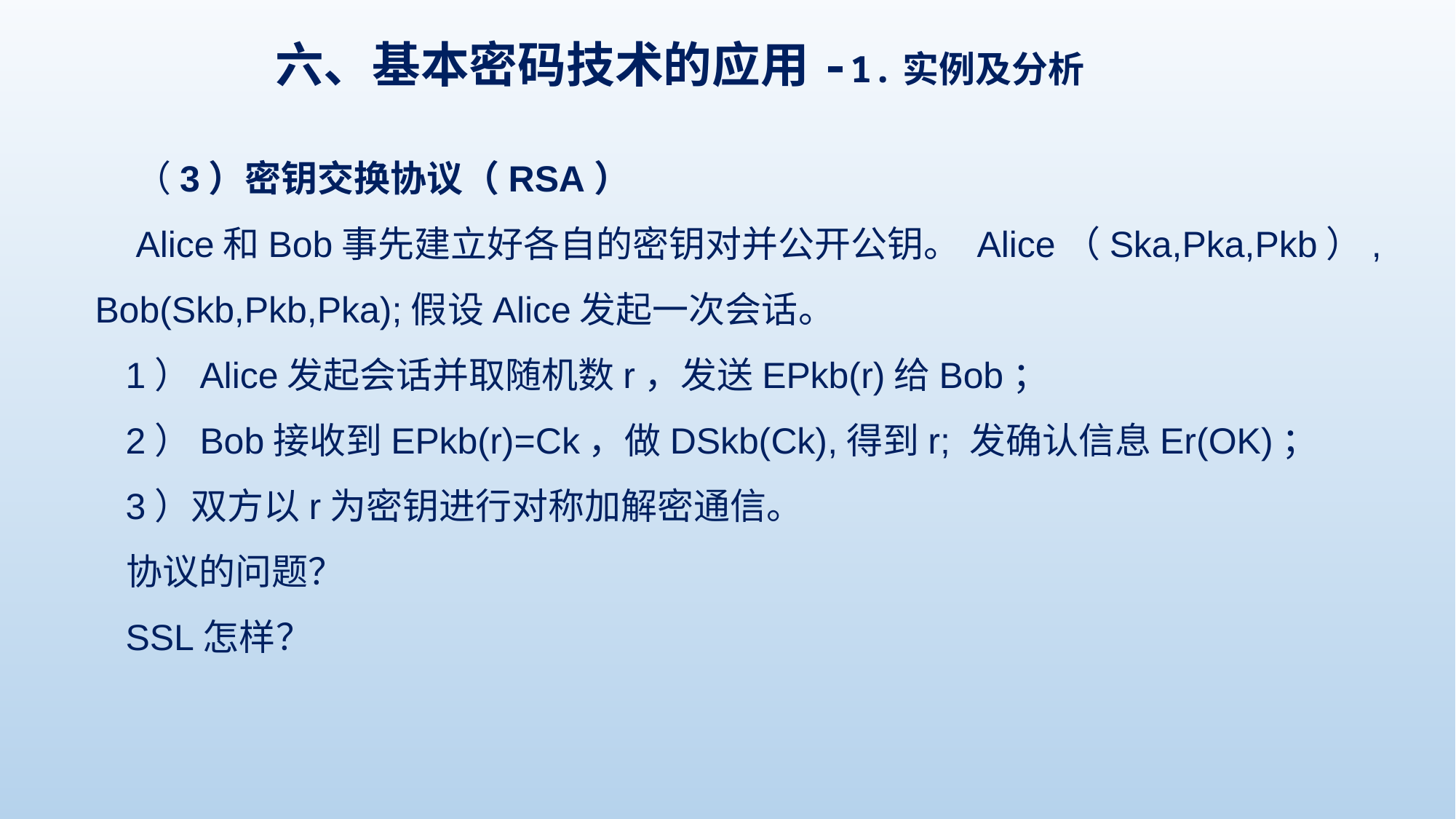

六、基本密码技术的应用-1.实例及分析
     （3）密钥交换协议（RSA）
     Alice和Bob事先建立好各自的密钥对并公开公钥。 Alice（Ska,Pka,Pkb）, Bob(Skb,Pkb,Pka);假设Alice发起一次会话。
    1）Alice发起会话并取随机数r，发送EPkb(r)给Bob；
    2）Bob接收到EPkb(r)=Ck，做DSkb(Ck),得到r; 发确认信息Er(OK)；
    3）双方以r为密钥进行对称加解密通信。
    协议的问题？
    SSL怎样？